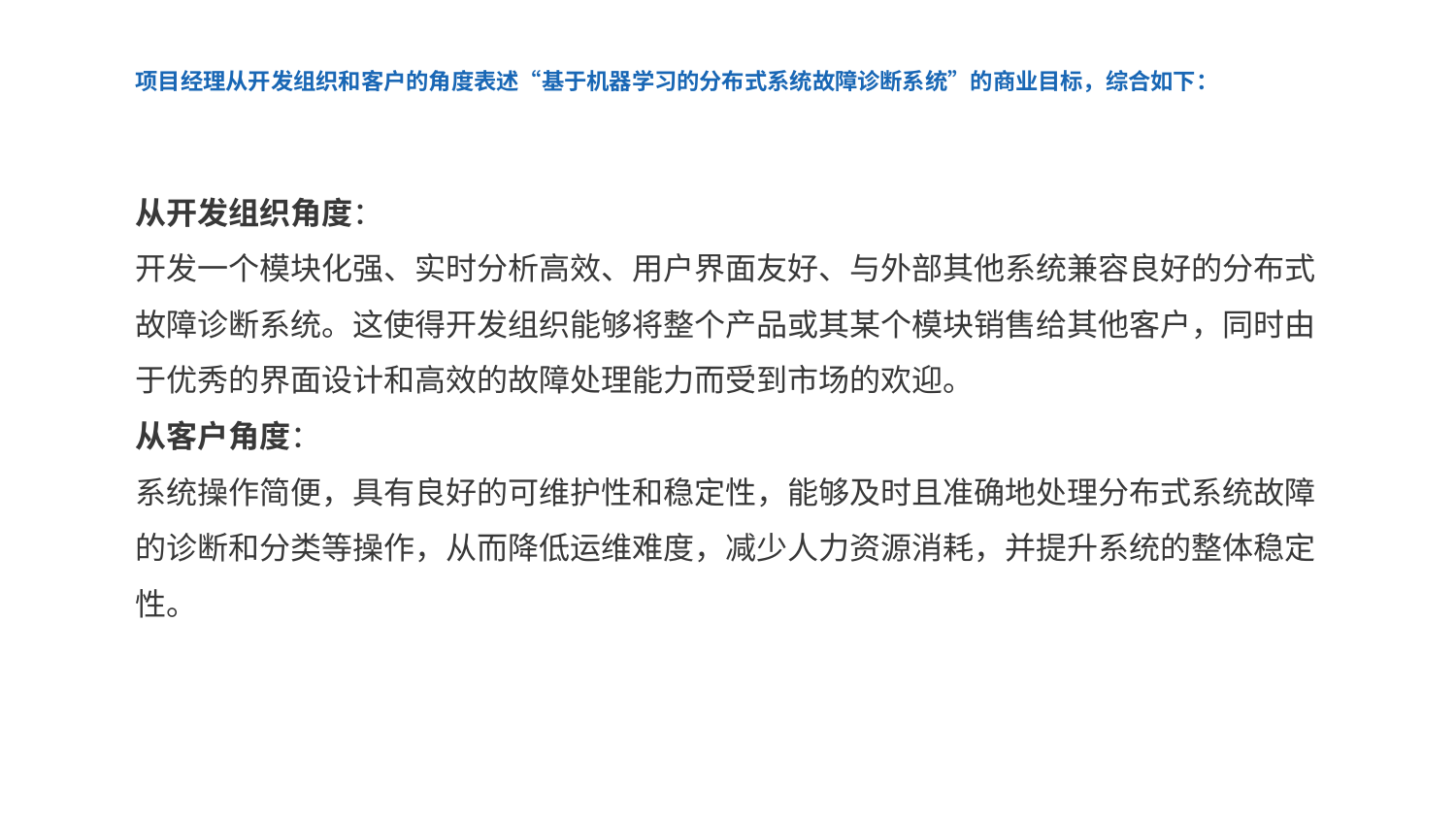

项目经理从开发组织和客户的角度表述“基于机器学习的分布式系统故障诊断系统”的商业目标，综合如下：
从开发组织角度：
开发一个模块化强、实时分析高效、用户界面友好、与外部其他系统兼容良好的分布式故障诊断系统。这使得开发组织能够将整个产品或其某个模块销售给其他客户，同时由于优秀的界面设计和高效的故障处理能力而受到市场的欢迎。
从客户角度：
系统操作简便，具有良好的可维护性和稳定性，能够及时且准确地处理分布式系统故障的诊断和分类等操作，从而降低运维难度，减少人力资源消耗，并提升系统的整体稳定性。